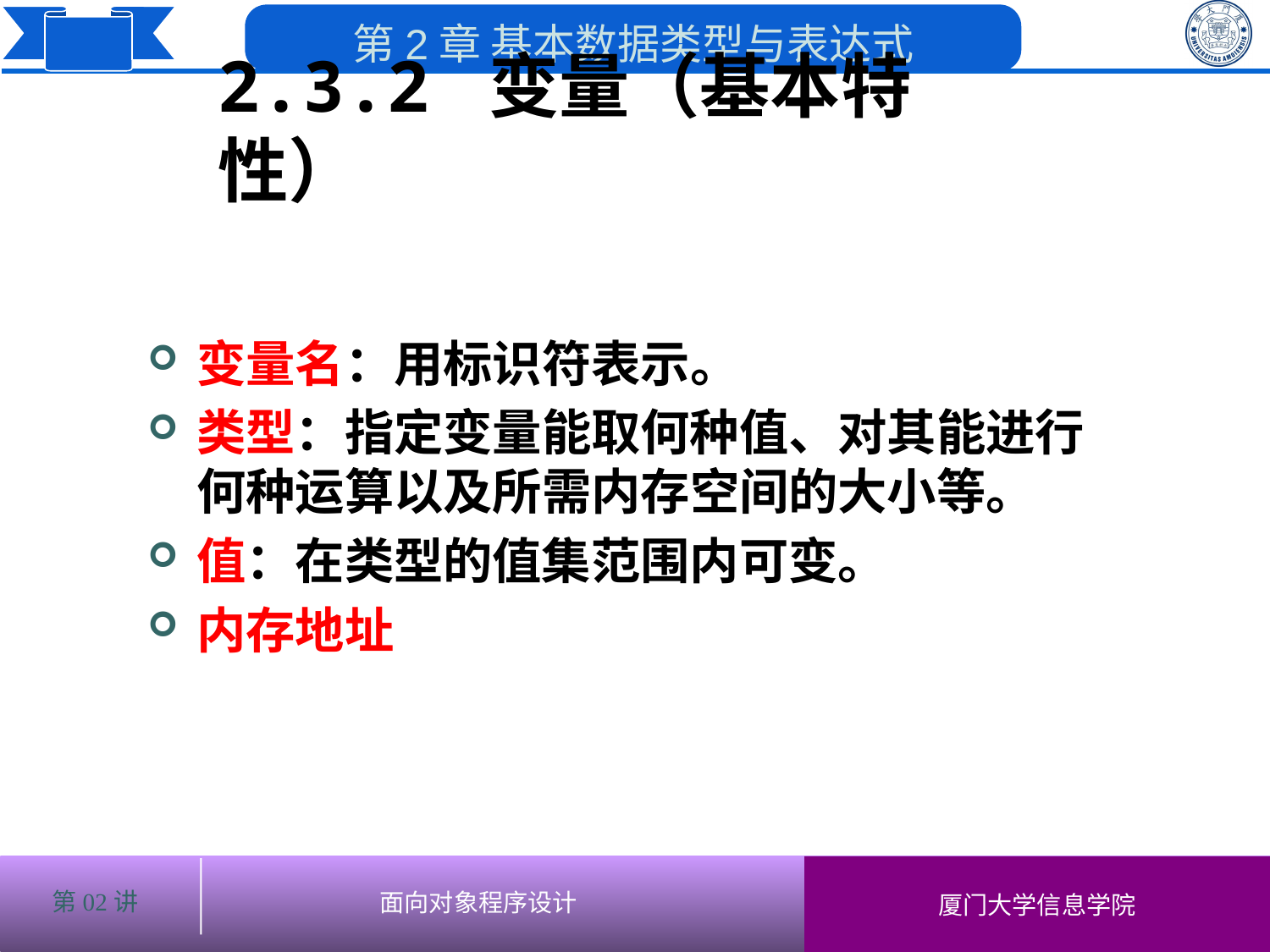

# 2.3.2 变量（基本特性）
变量名：用标识符表示。
类型：指定变量能取何种值、对其能进行何种运算以及所需内存空间的大小等。
值：在类型的值集范围内可变。
内存地址
25